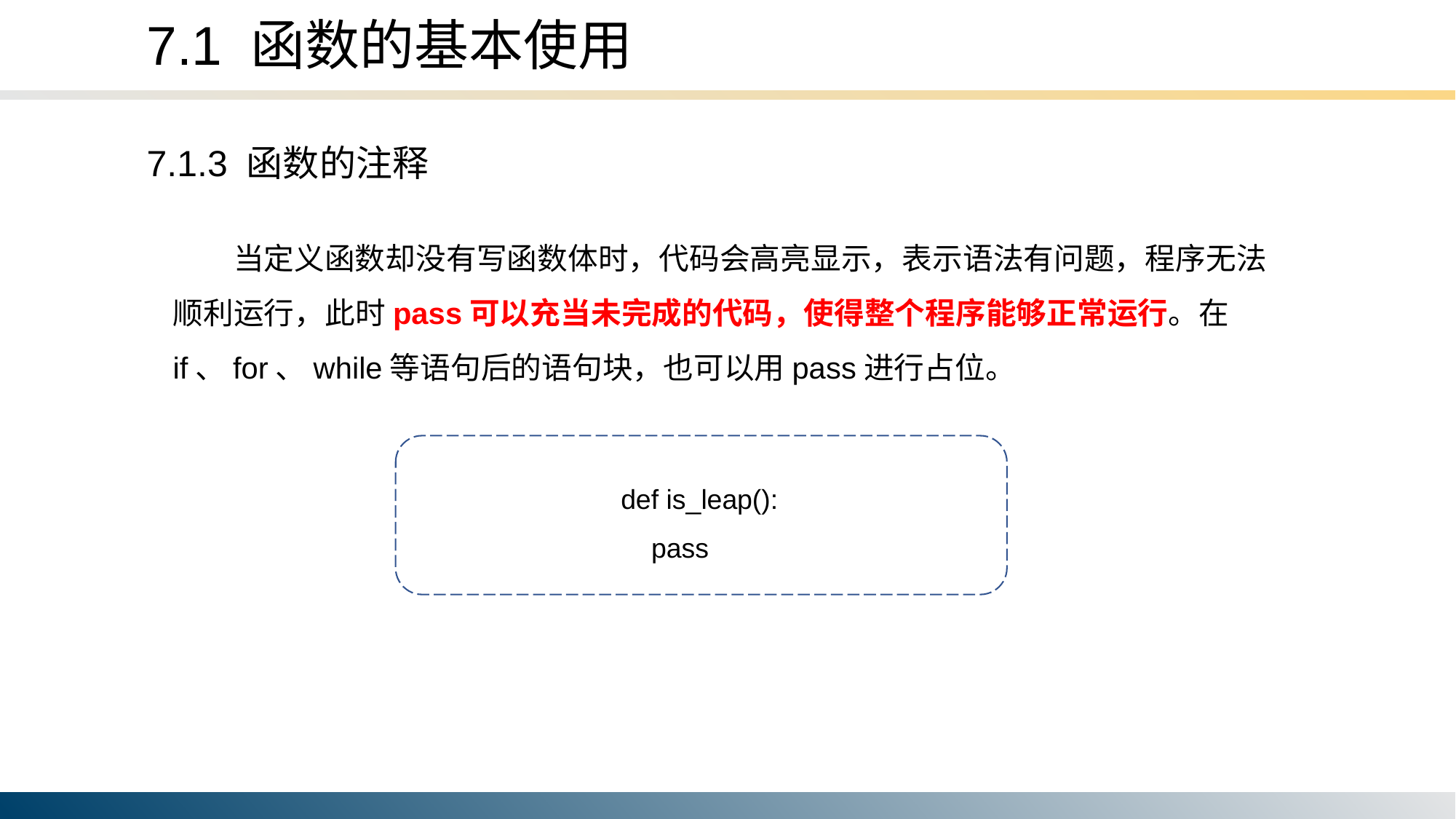

7.1 函数的基本使用
7.1.3 函数的注释
当定义函数却没有写函数体时，代码会高亮显示，表示语法有问题，程序无法顺利运行，此时pass可以充当未完成的代码，使得整个程序能够正常运行。在if、for、while等语句后的语句块，也可以用pass进行占位。

def is_leap():
    pass